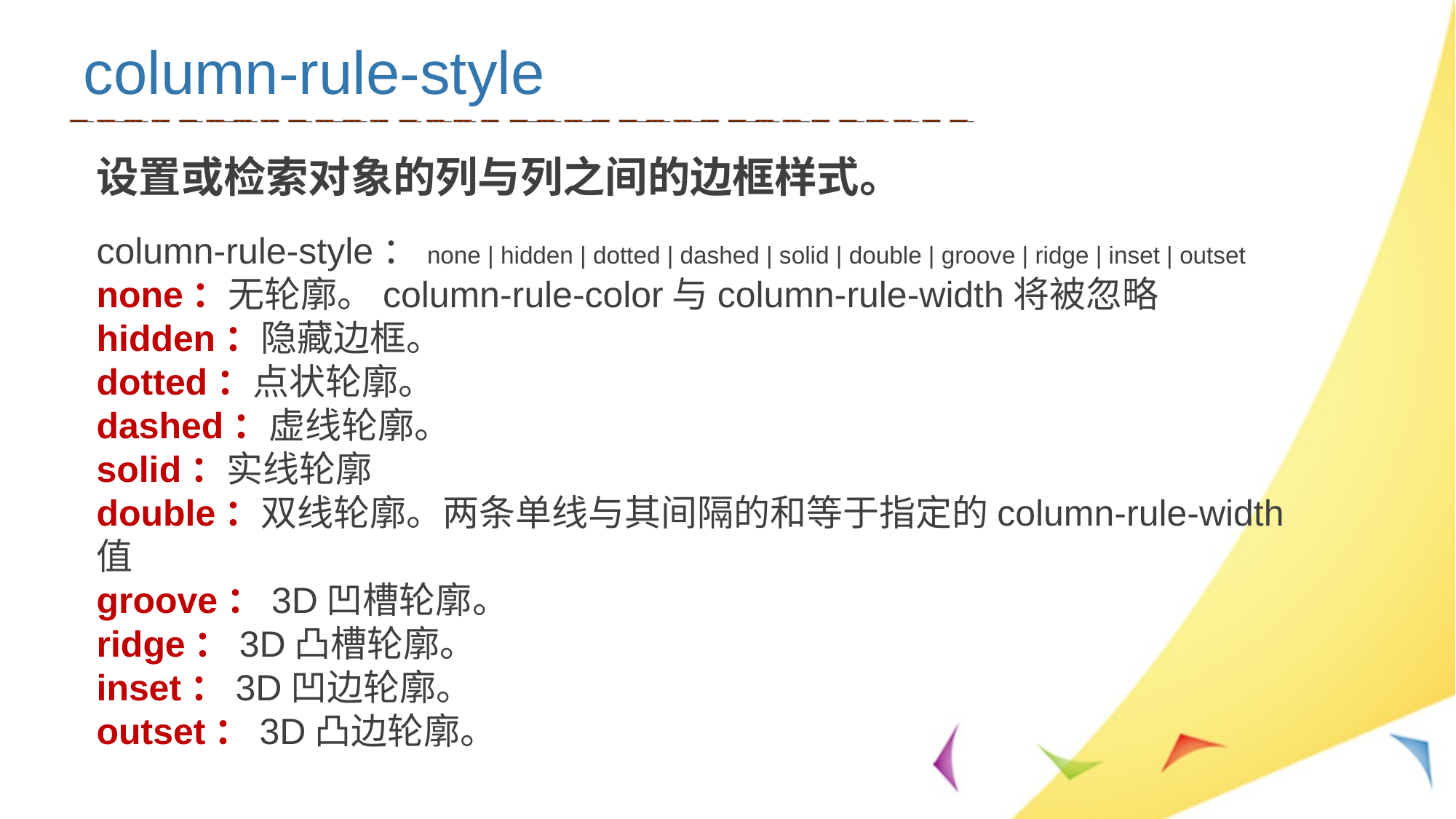

# column-rule-style
设置或检索对象的列与列之间的边框样式。
column-rule-style：none | hidden | dotted | dashed | solid | double | groove | ridge | inset | outset
none：无轮廓。column-rule-color与column-rule-width将被忽略
hidden：隐藏边框。
dotted：点状轮廓。
dashed：虚线轮廓。
solid：实线轮廓
double：双线轮廓。两条单线与其间隔的和等于指定的column-rule-width值
groove：3D凹槽轮廓。
ridge：3D凸槽轮廓。
inset：3D凹边轮廓。
outset：3D凸边轮廓。